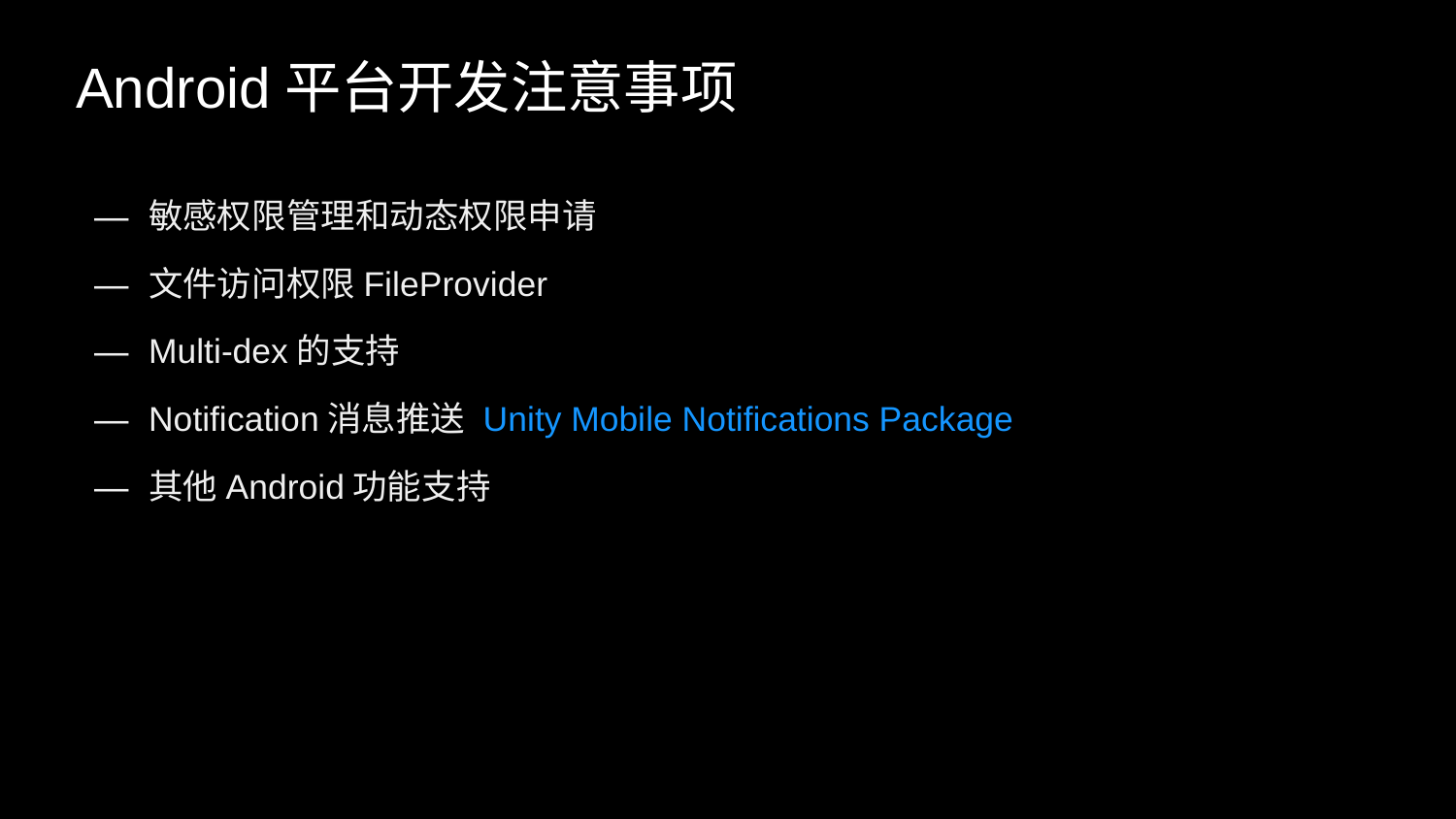

# Android平台开发注意事项
敏感权限管理和动态权限申请
文件访问权限FileProvider
Multi-dex的支持
Notification消息推送 Unity Mobile Notifications Package
其他Android功能支持